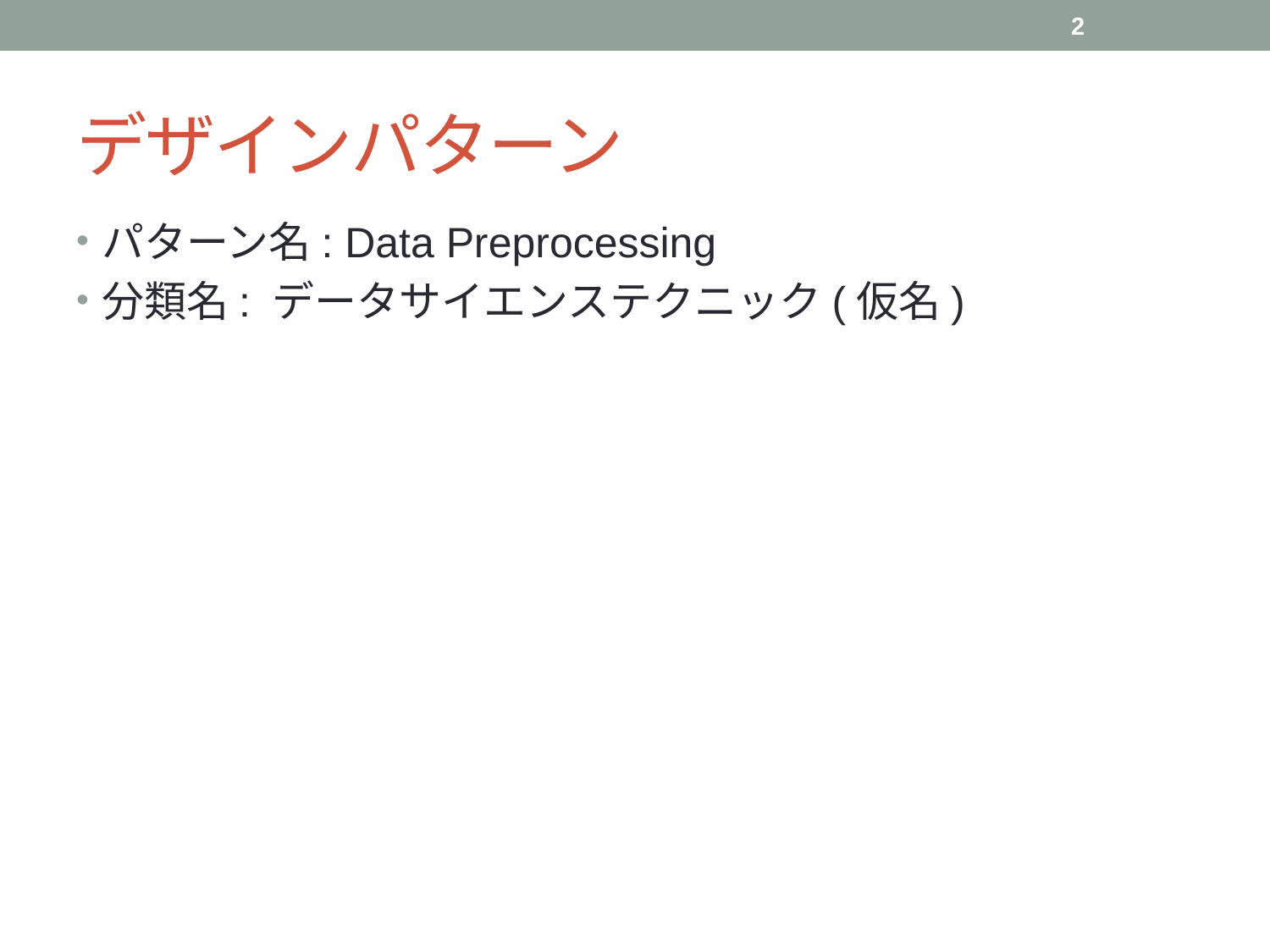

2
# デザインパターン
パターン名: Data Preprocessing
分類名: データサイエンステクニック(仮名)